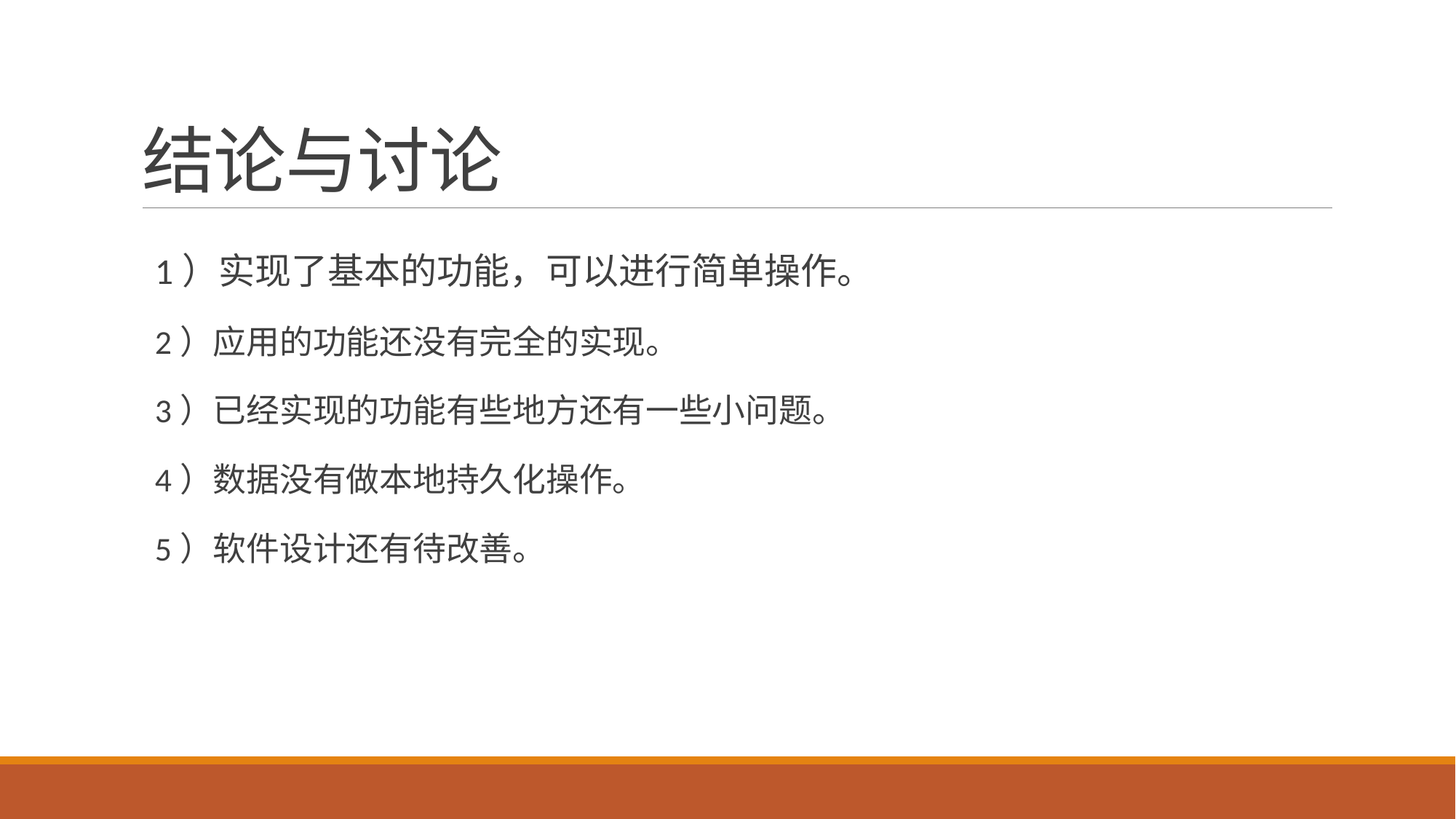

# 结论与讨论
1）实现了基本的功能，可以进行简单操作。
2）应用的功能还没有完全的实现。
3）已经实现的功能有些地方还有一些小问题。
4）数据没有做本地持久化操作。
5）软件设计还有待改善。